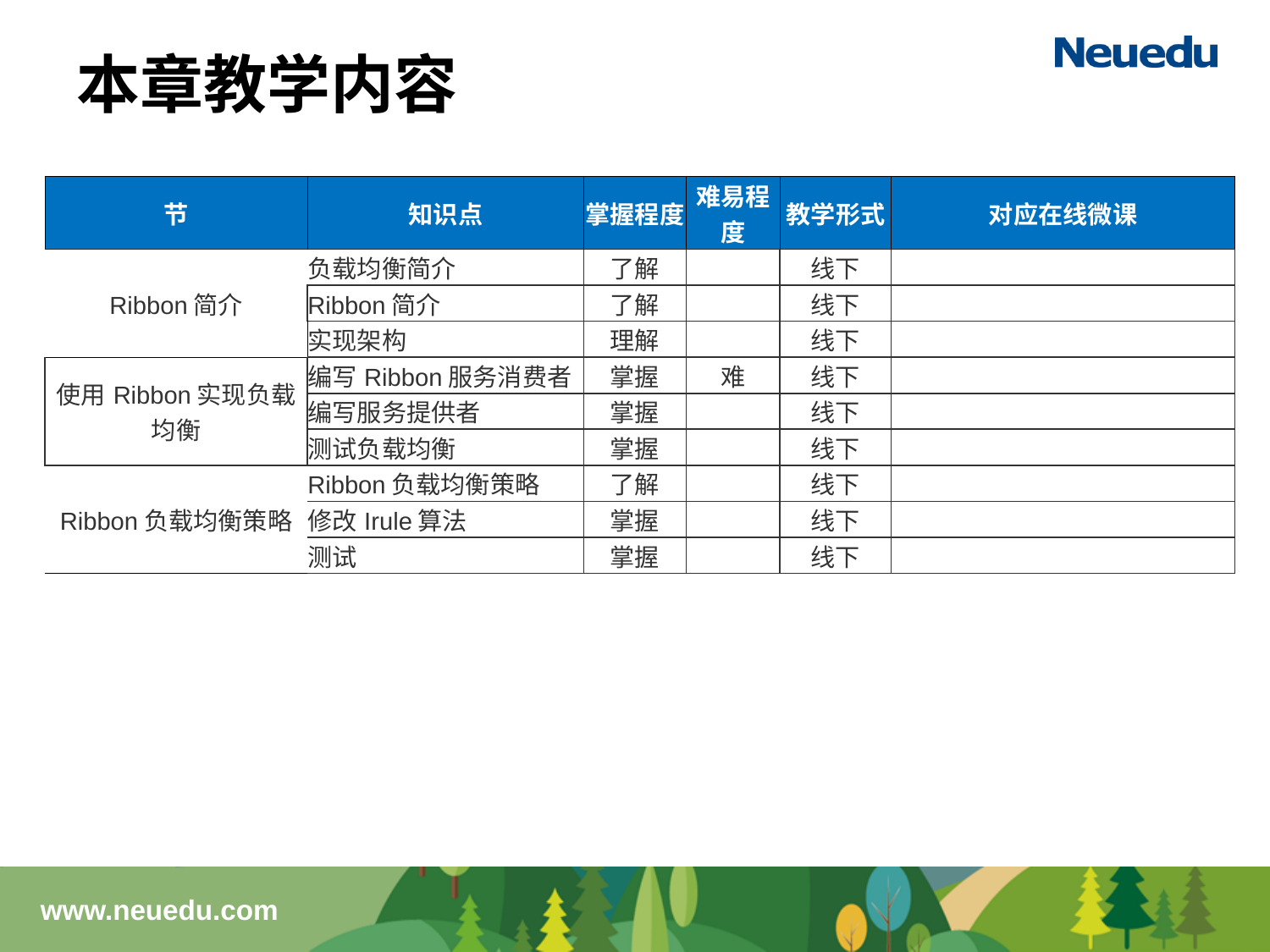

# 本章教学内容

| 节 | 知识点 | 掌握程度 | 难易程度 | 教学形式 | 对应在线微课 |
| --- | --- | --- | --- | --- | --- |
| Ribbon简介 | 负载均衡简介 | 了解 |  | 线下 |  |
|  | Ribbon简介 | 了解 |  | 线下 |  |
|  | 实现架构 | 理解 |  | 线下 |  |
| 使用Ribbon实现负载均衡 | 编写Ribbon服务消费者 | 掌握 | 难 | 线下 |  |
|  | 编写服务提供者 | 掌握 |  | 线下 |  |
|  | 测试负载均衡 | 掌握 |  | 线下 |  |
| Ribbon负载均衡策略 | Ribbon负载均衡策略 | 了解 |  | 线下 |  |
|  | 修改Irule算法 | 掌握 |  | 线下 |  |
|  | 测试 | 掌握 |  | 线下 |  |